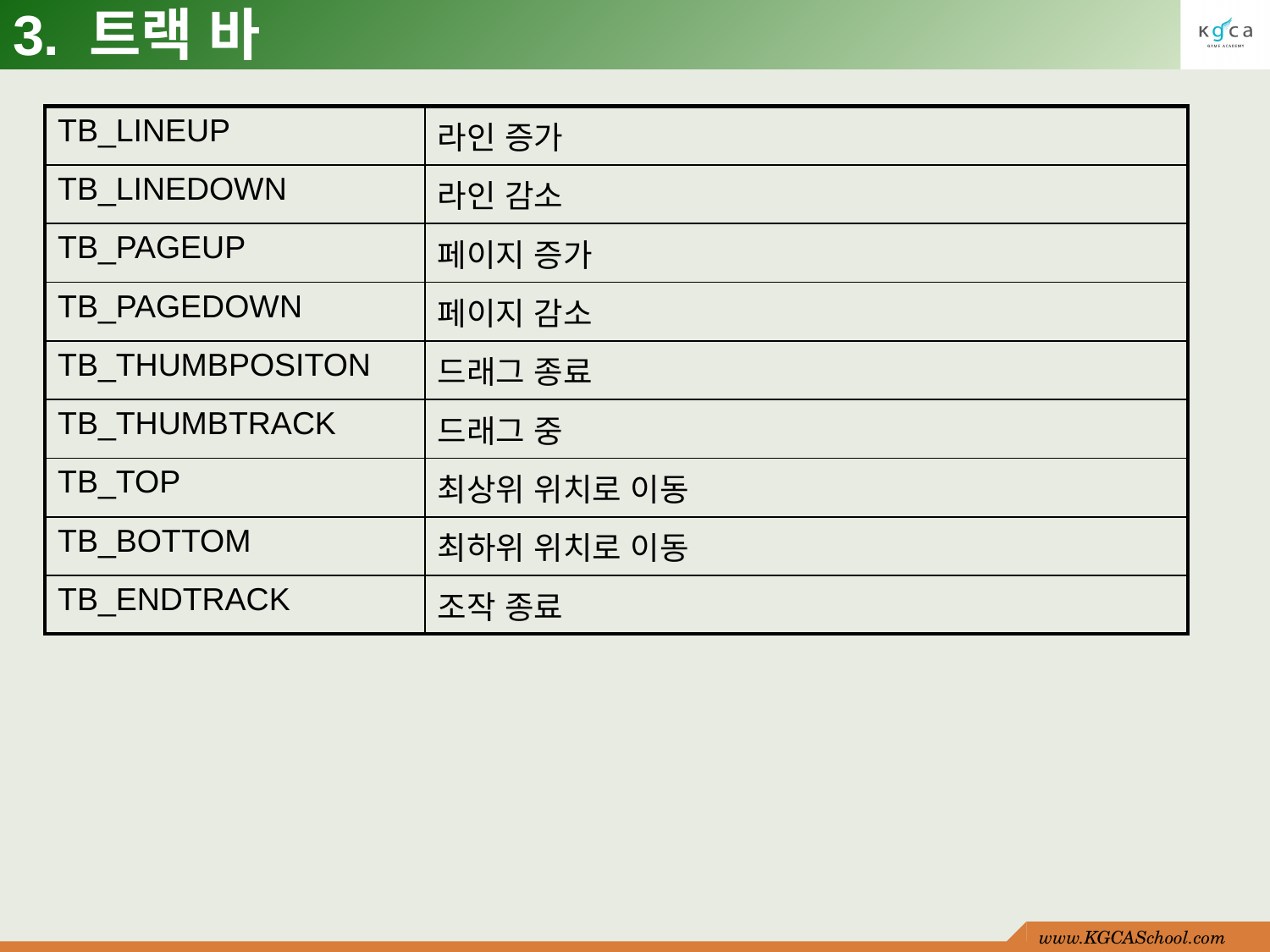

# 3. 트랙 바
| TB\_LINEUP | 라인 증가 |
| --- | --- |
| TB\_LINEDOWN | 라인 감소 |
| TB\_PAGEUP | 페이지 증가 |
| TB\_PAGEDOWN | 페이지 감소 |
| TB\_THUMBPOSITON | 드래그 종료 |
| TB\_THUMBTRACK | 드래그 중 |
| TB\_TOP | 최상위 위치로 이동 |
| TB\_BOTTOM | 최하위 위치로 이동 |
| TB\_ENDTRACK | 조작 종료 |